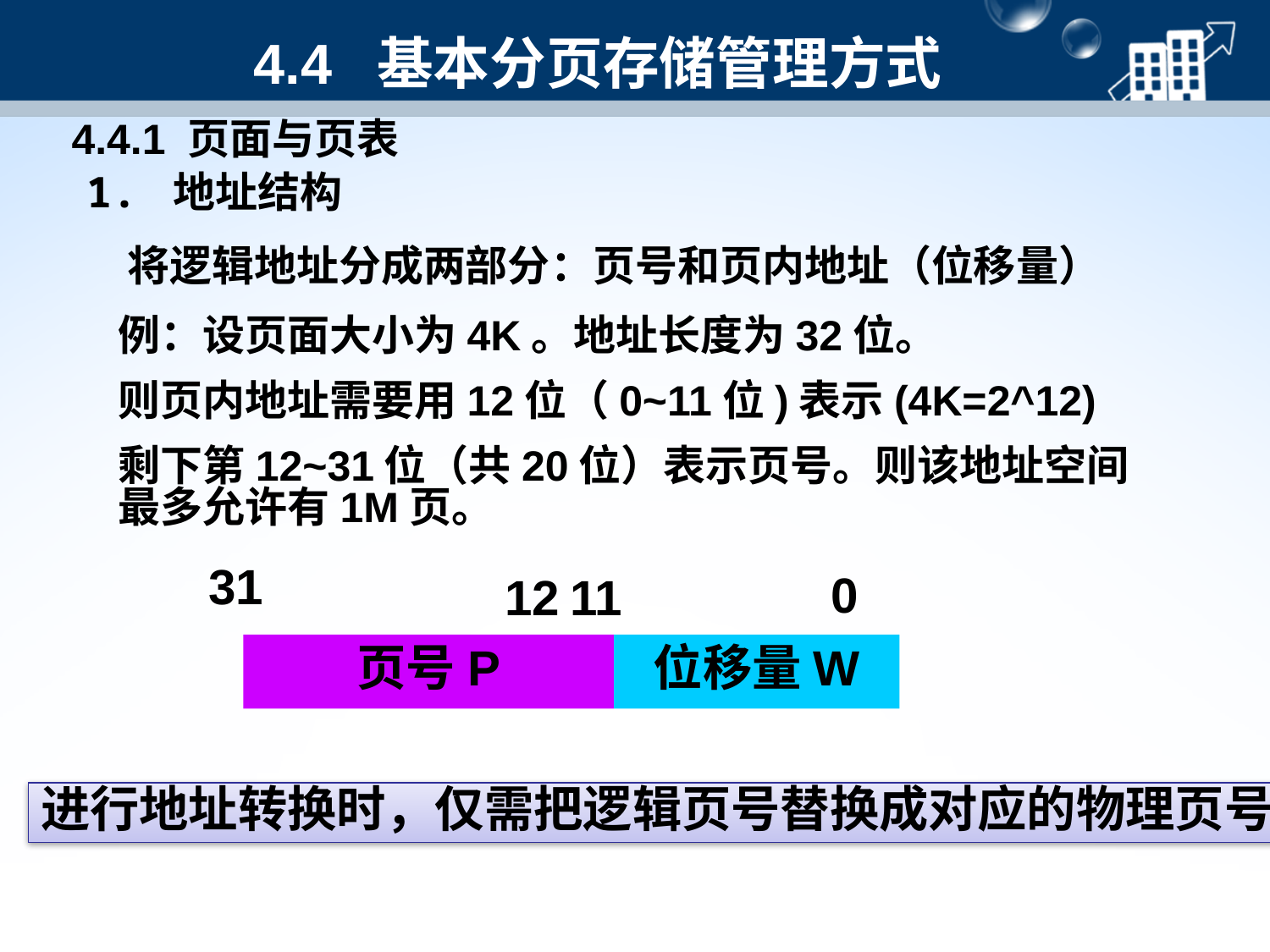

4.4  基本分页存储管理方式
4.4.1 页面与页表
1. 地址结构
将逻辑地址分成两部分：页号和页内地址（位移量）
例：设页面大小为4K。地址长度为32位。

则页内地址需要用12位（0~11位)表示(4K=2^12)

剩下第12~31位（共20位）表示页号。则该地址空间最多允许有1M页。
31
0
12
11
页号P
位移量W
进行地址转换时，仅需把逻辑页号替换成对应的物理页号